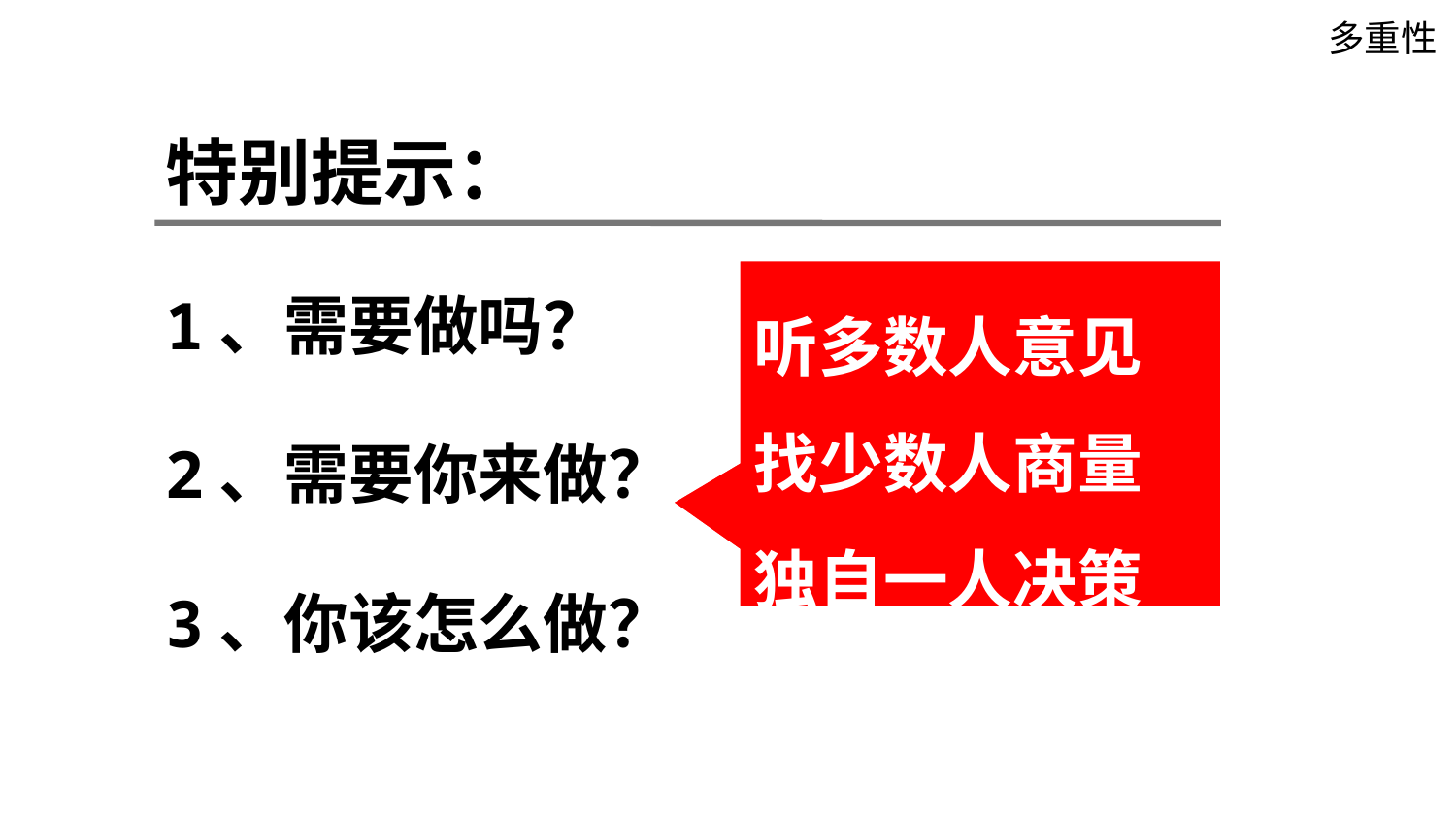

多重性
特别提示：
1、需要做吗？
2、需要你来做？
3、你该怎么做？

听多数人意见
找少数人商量
独自一人决策